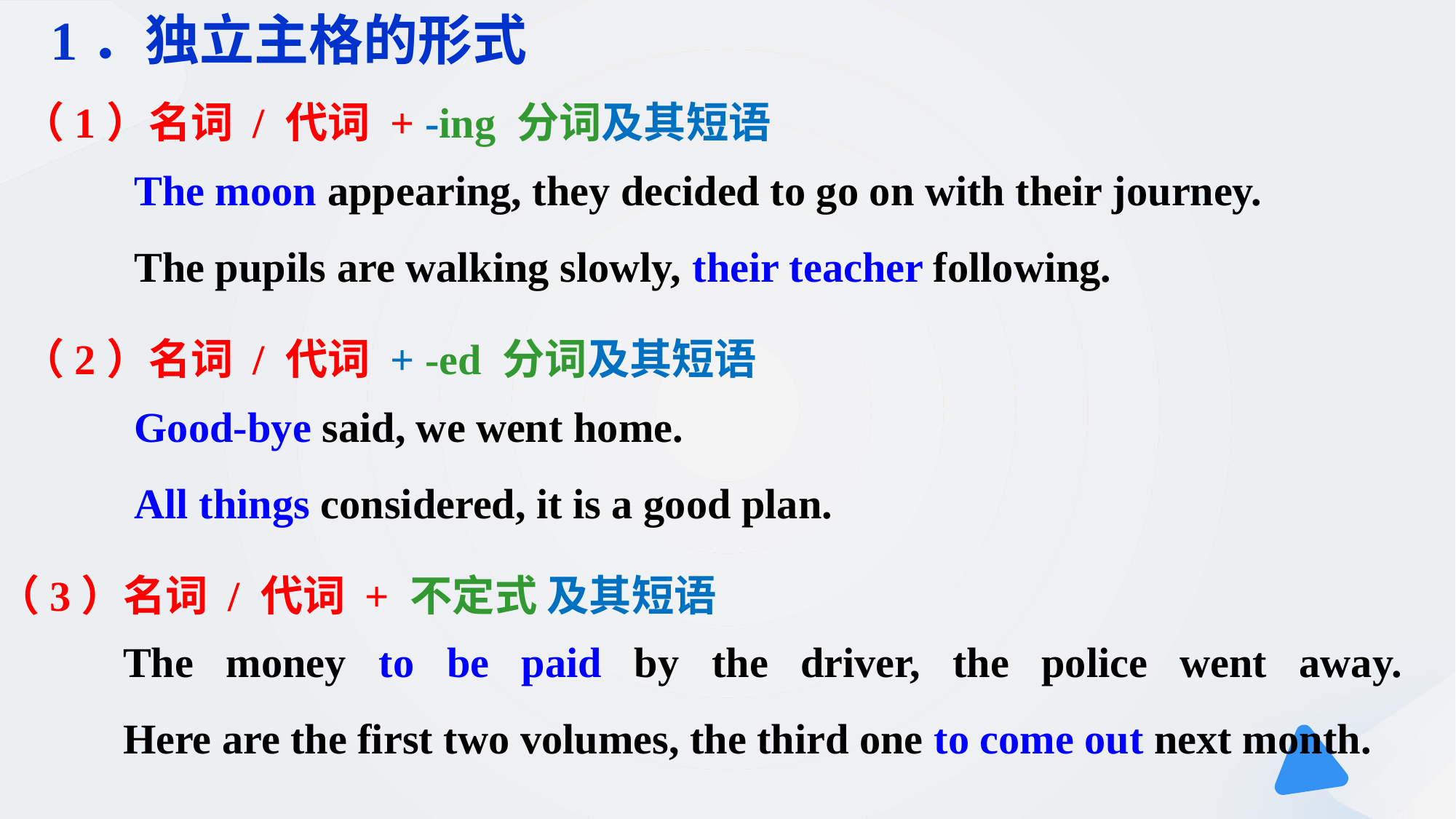

1．独立主格的形式
（1）名词 / 代词 + -ing 分词及其短语
The moon appearing, they decided to go on with their journey.
The pupils are walking slowly, their teacher following.
（2）名词 / 代词 + -ed 分词及其短语
Good-bye said, we went home.
All things considered, it is a good plan.
（3）名词 / 代词 + 不定式 及其短语
The money to be paid by the driver, the police went away.
Here are the first two volumes, the third one to come out next month.